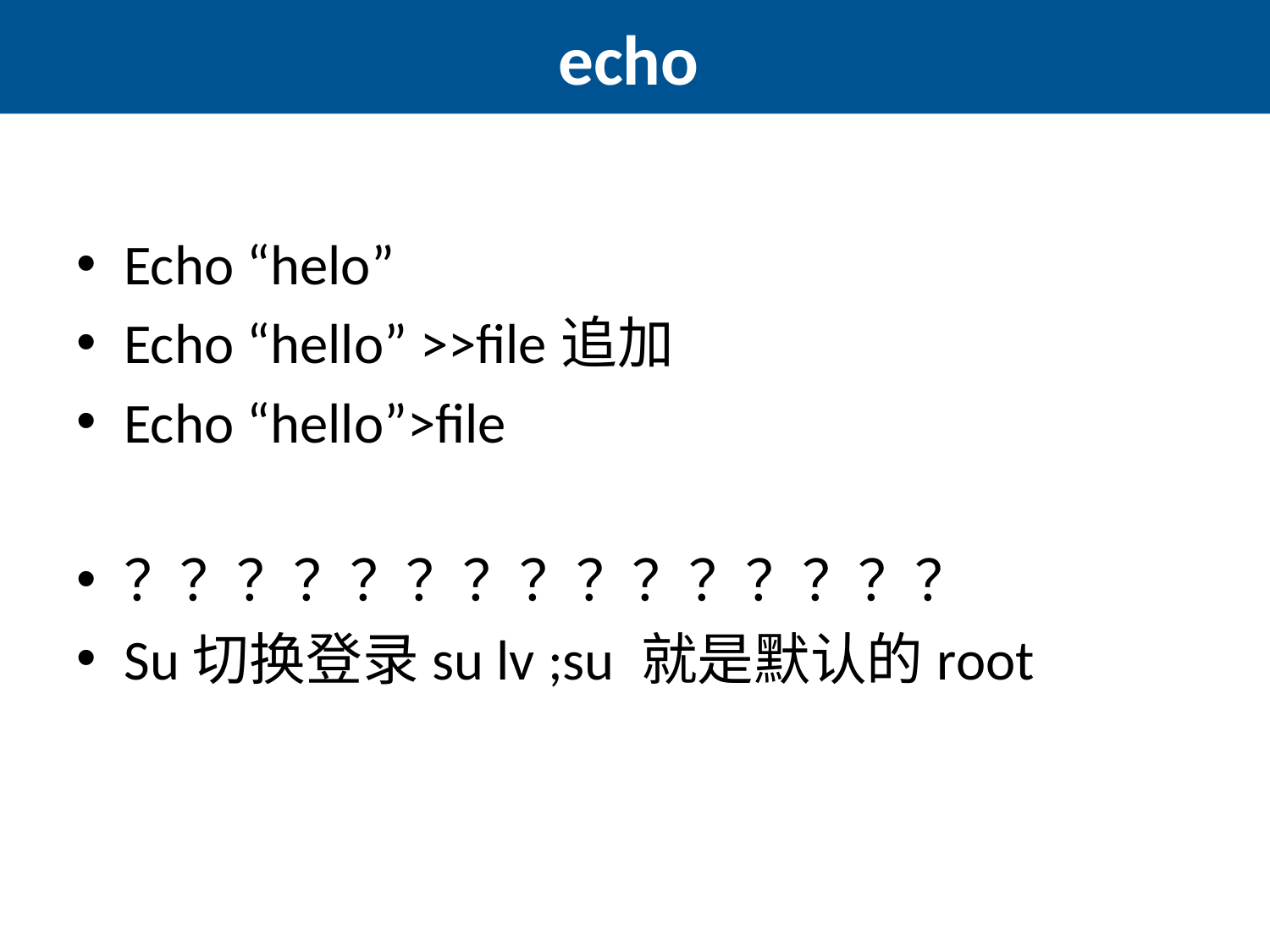

# echo
Echo “helo”
Echo “hello” >>file追加
Echo “hello”>file

？？？？？？？？？？？？？？？
Su切换登录su lv ;su 就是默认的root